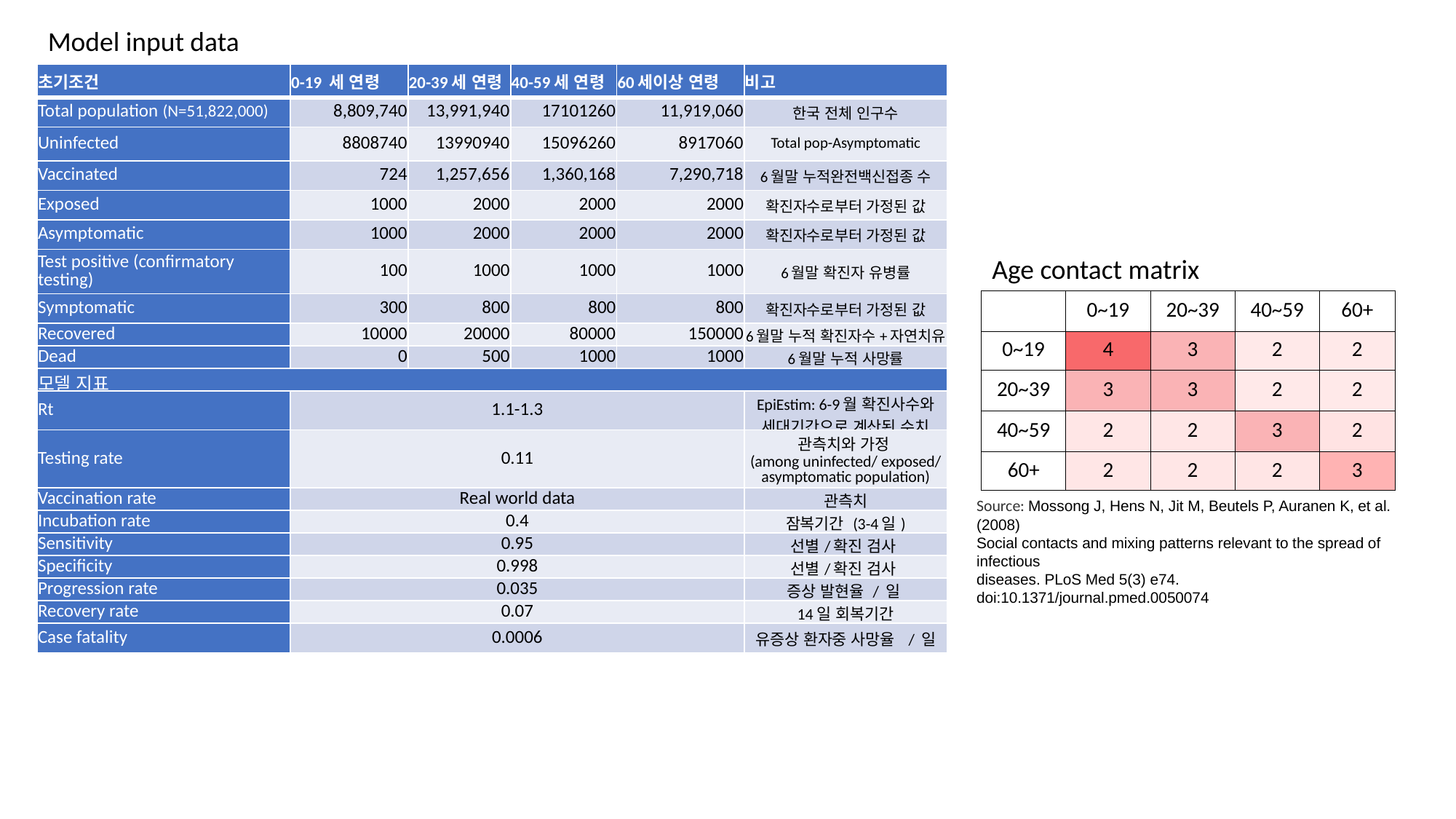

Model input data
| 초기조건 | 0-19 세 연령 | 20-39세 연령 | 40-59세 연령 | 60세이상 연령 | 비고 |
| --- | --- | --- | --- | --- | --- |
| Total population (N=51,822,000) | 8,809,740 | 13,991,940 | 17101260 | 11,919,060 | 한국 전체 인구수 |
| Uninfected | 8808740 | 13990940 | 15096260 | 8917060 | Total pop-Asymptomatic |
| Vaccinated | 724 | 1,257,656 | 1,360,168 | 7,290,718 | 6월말 누적완전백신접종 수 |
| Exposed | 1000 | 2000 | 2000 | 2000 | 확진자수로부터 가정된 값 |
| Asymptomatic | 1000 | 2000 | 2000 | 2000 | 확진자수로부터 가정된 값 |
| Test positive (confirmatory testing) | 100 | 1000 | 1000 | 1000 | 6월말 확진자 유병률 |
| Symptomatic | 300 | 800 | 800 | 800 | 확진자수로부터 가정된 값 |
| Recovered | 10000 | 20000 | 80000 | 150000 | 6월말 누적 확진자수+자연치유 |
| Dead | 0 | 500 | 1000 | 1000 | 6월말 누적 사망률 |
| 모델 지표 |  |  |  |  |  |
| Rt | 1.1-1.3 |  |  |  | EpiEstim: 6-9월 확진사수와 세대기간으로 계산된 수치 |
| Testing rate | 0.11 |  |  |  | 관측치와 가정 (among uninfected/ exposed/ asymptomatic population) |
| Vaccination rate | Real world data |  |  |  | 관측치 |
| Incubation rate | 0.4 |  |  |  | 잠복기간 (3-4일) |
| Sensitivity | 0.95 |  |  |  | 선별/확진 검사 |
| Specificity | 0.998 |  |  |  | 선별/확진 검사 |
| Progression rate | 0.035 |  |  |  | 증상 발현율 / 일 |
| Recovery rate | 0.07 |  |  |  | 14일 회복기간 |
| Case fatality | 0.0006 |  |  |  | 유증상 환자중 사망율 / 일 |
Age contact matrix
|  | 0~19 | 20~39 | 40~59 | 60+ |
| --- | --- | --- | --- | --- |
| 0~19 | 4 | 3 | 2 | 2 |
| 20~39 | 3 | 3 | 2 | 2 |
| 40~59 | 2 | 2 | 3 | 2 |
| 60+ | 2 | 2 | 2 | 3 |
Source: Mossong J, Hens N, Jit M, Beutels P, Auranen K, et al. (2008)
Social contacts and mixing patterns relevant to the spread of infectious
diseases. PLoS Med 5(3) e74. doi:10.1371/journal.pmed.0050074